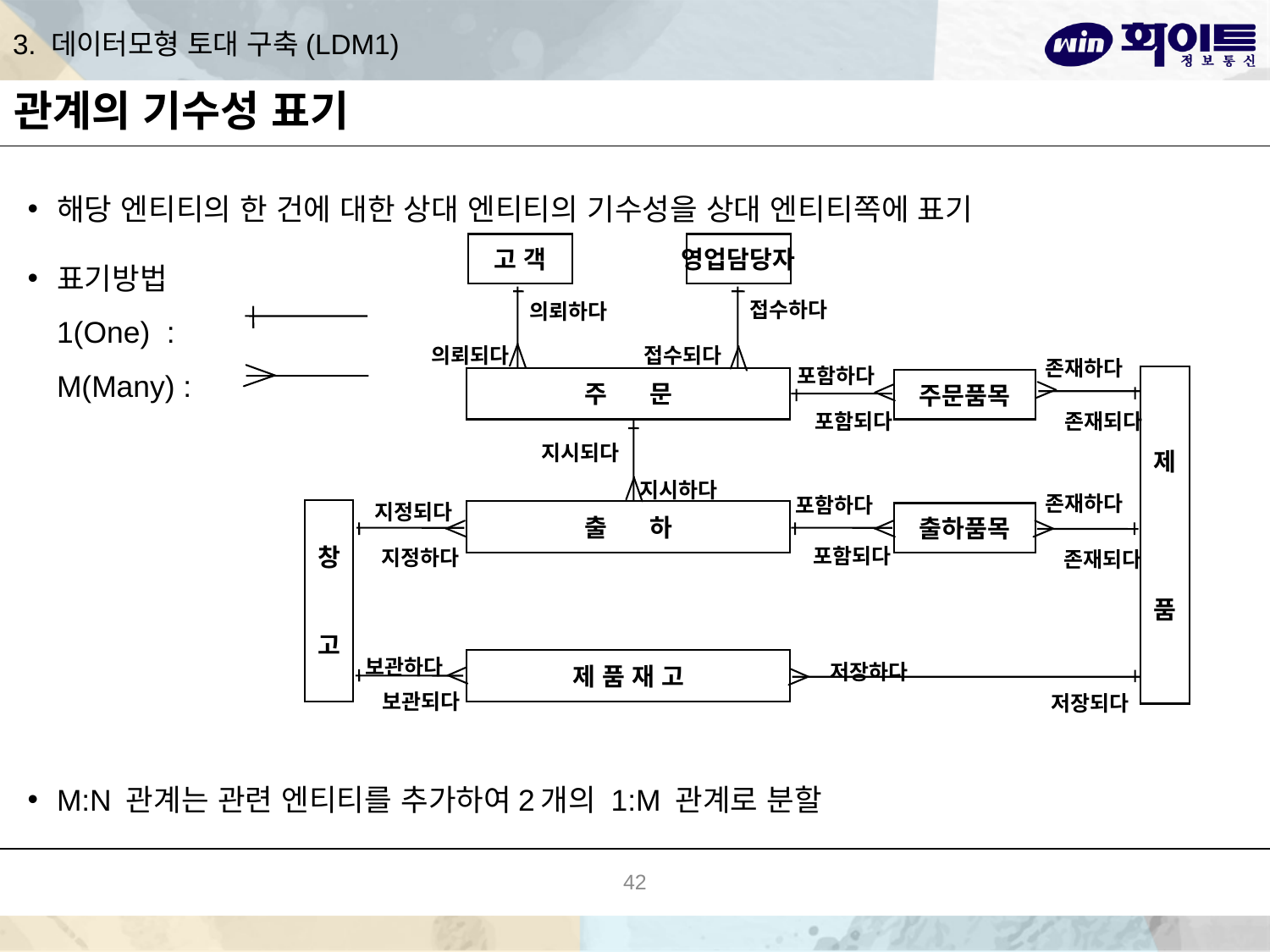

# 3. 데이터모형 토대 구축(LDM1)
관계의 기수성 표기
해당 엔티티의 한 건에 대한 상대 엔티티의 기수성을 상대 엔티티쪽에 표기
표기방법
1(One)  :
M(Many) :

M:N 관계는 관련 엔티티를 추가하여2개의 1:M 관계로 분할
고 객
영업담당자
제

품
주      문
주문품목
창

고
출      하
출하품목
제 품 재 고

접수하다

의뢰하다

의뢰되다
접수되다

존재하다
포함하다

존재되다
포함되다

지시되다
지시하다

존재하다
포함하다
지정되다

포함되다
지정하다
존재되다
보관하다
저장하다

보관되다
저장되다
42